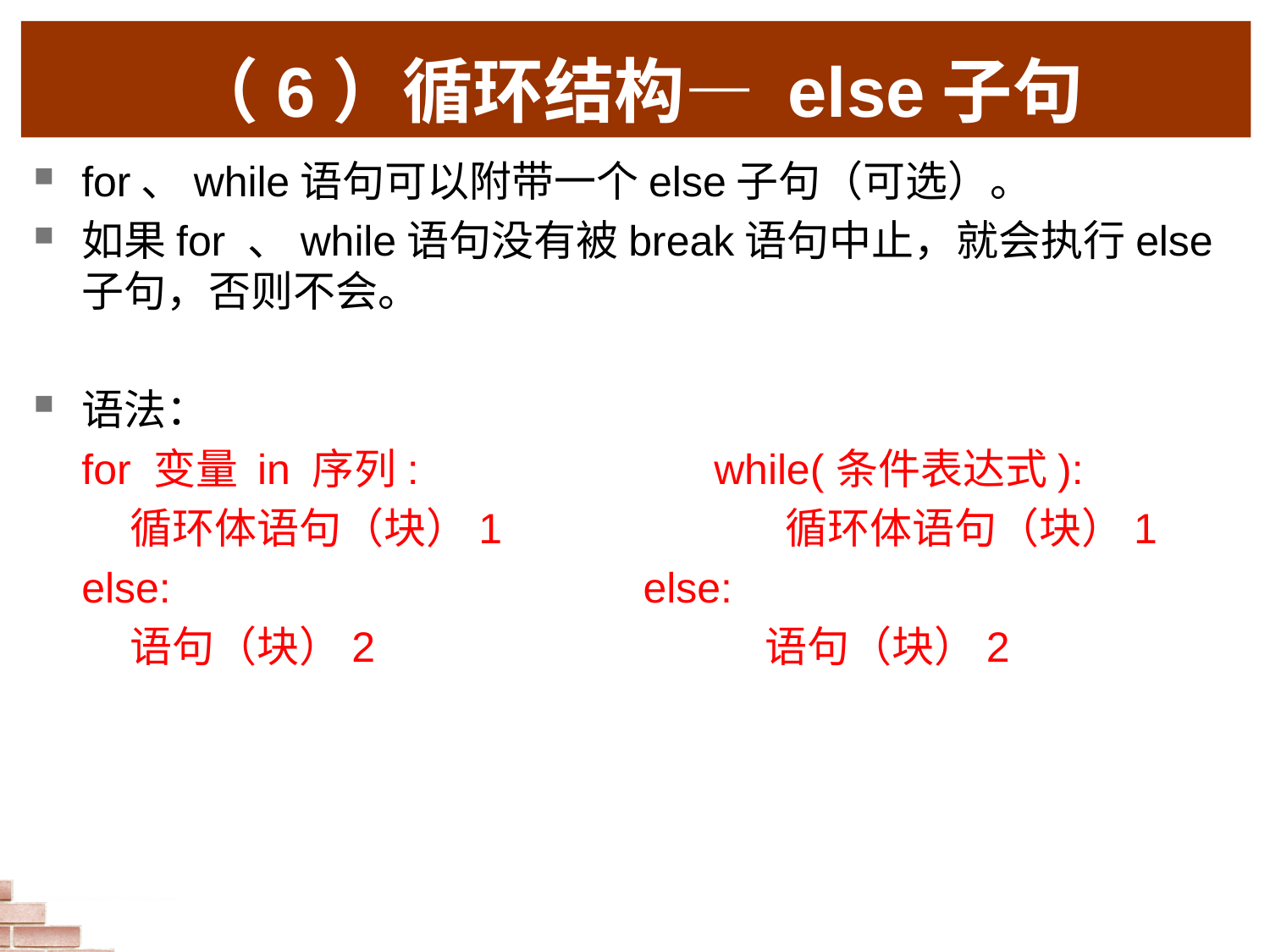

（6）循环结构— else子句
for、while语句可以附带一个else子句（可选）。
如果for 、while语句没有被break语句中止，就会执行else子句，否则不会。

语法：
for 变量 in 序列:                         while(条件表达式):
    循环体语句（块）1                       循环体语句（块）1
else:                                        else:
    语句（块）2                                语句（块）2